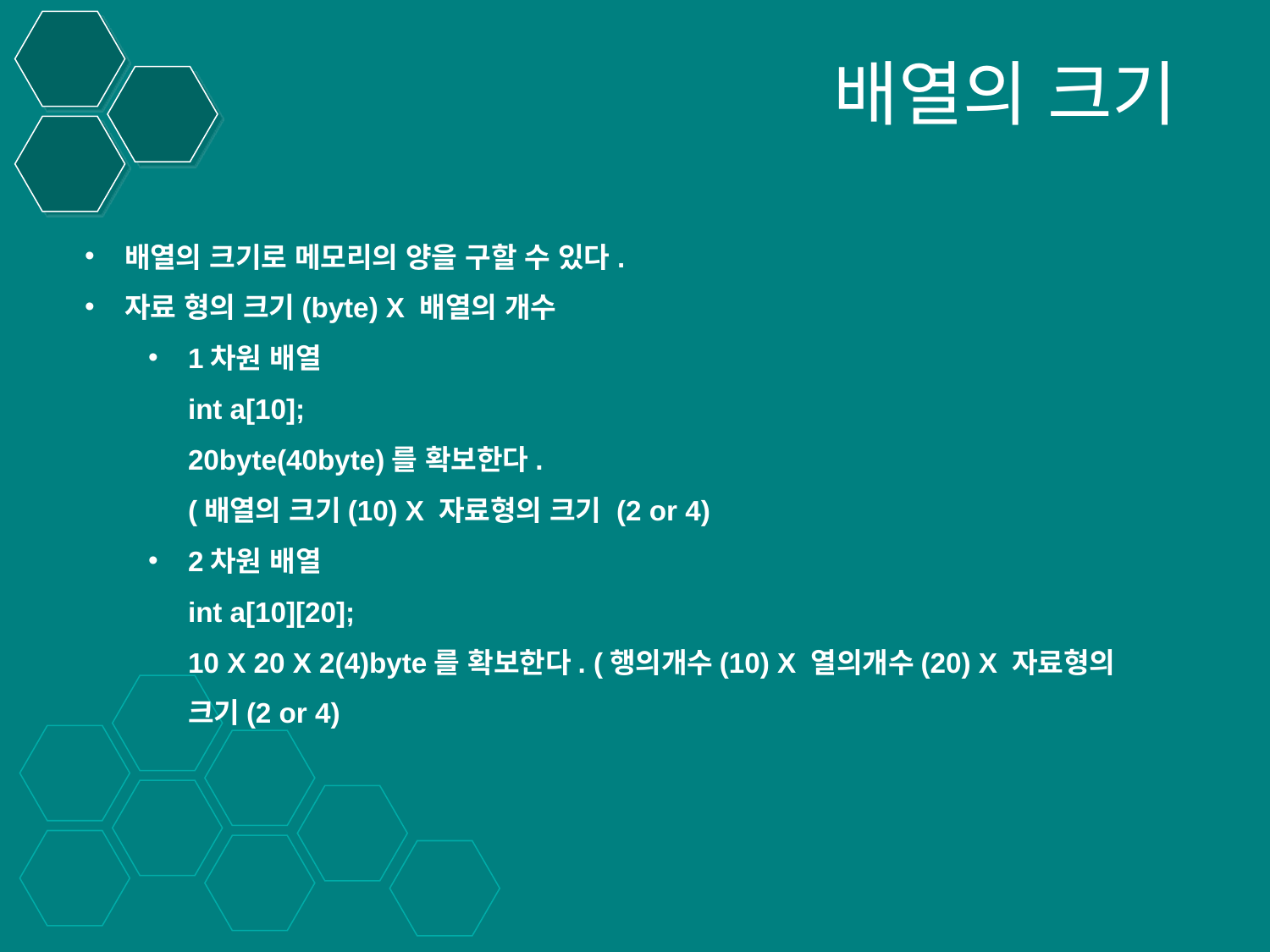

# 배열의 크기
배열의 크기로 메모리의 양을 구할 수 있다.
자료 형의 크기(byte) X 배열의 개수
1차원 배열
int a[10];
20byte(40byte)를 확보한다.
(배열의 크기(10) X 자료형의 크기 (2 or 4)
2차원 배열
int a[10][20];
10 X 20 X 2(4)byte를 확보한다. (행의개수(10) X 열의개수(20) X 자료형의 크기(2 or 4)